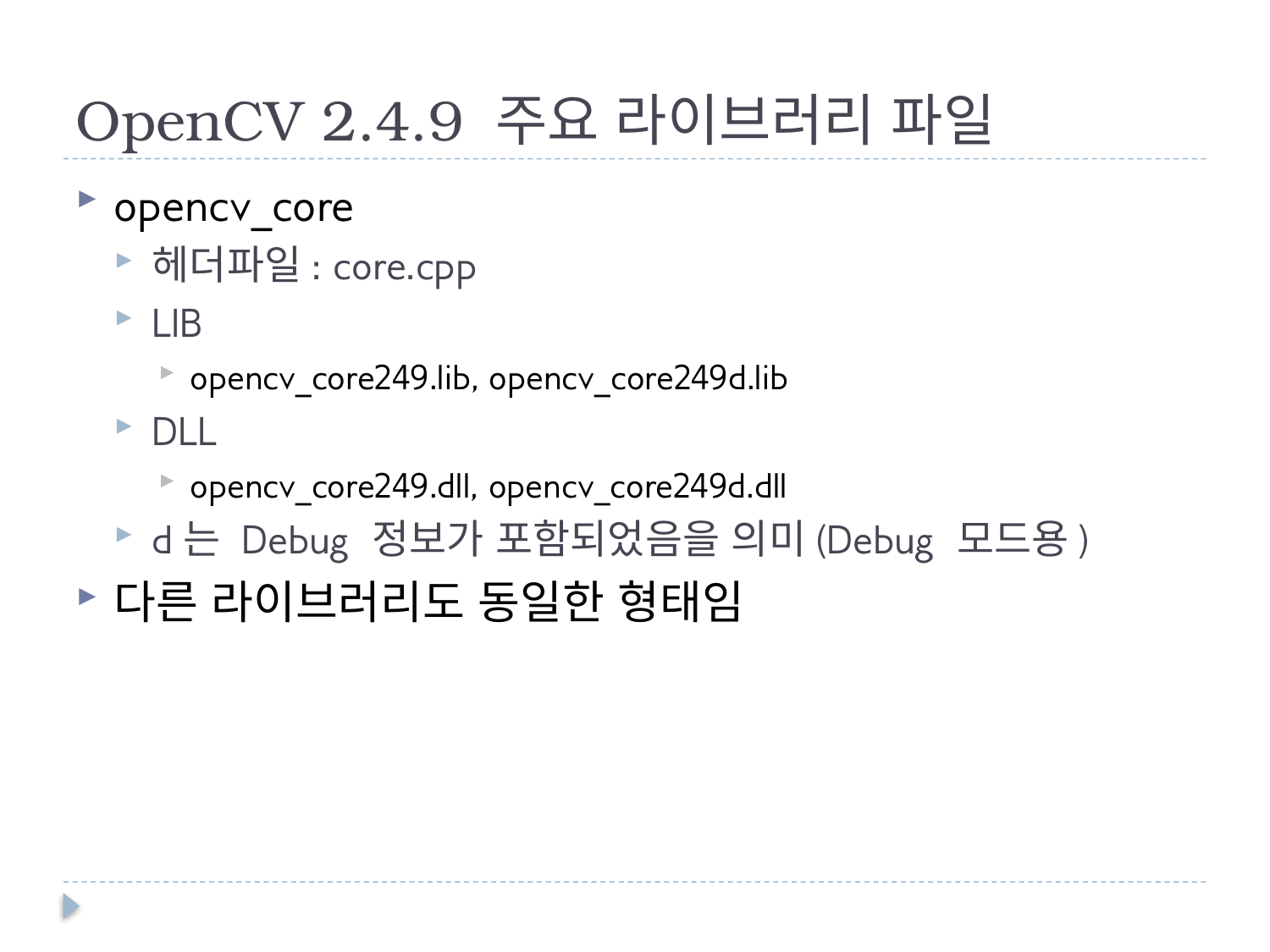

# OpenCV 2.4.9 주요 라이브러리 파일
opencv_core
헤더파일: core.cpp
LIB
opencv_core249.lib, opencv_core249d.lib
DLL
opencv_core249.dll, opencv_core249d.dll
d는 Debug 정보가 포함되었음을 의미(Debug 모드용)
다른 라이브러리도 동일한 형태임